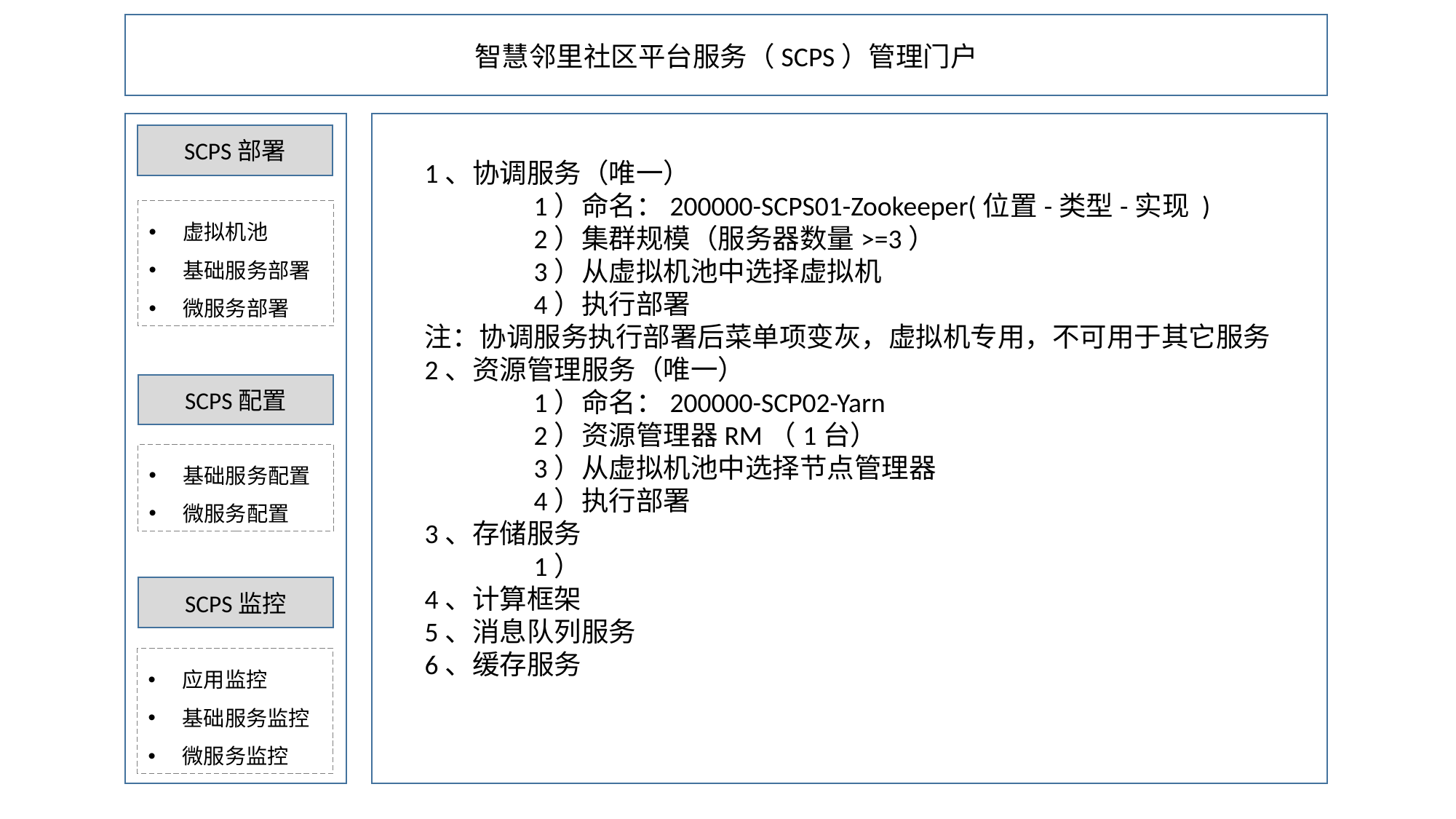

智慧邻里社区平台服务（SCPS）管理门户

SCPS部署
1、协调服务（唯一）
	1）命名：200000-SCPS01-Zookeeper(位置-类型-实现 )
 	2）集群规模（服务器数量>=3）
	3）从虚拟机池中选择虚拟机
	4）执行部署
注：协调服务执行部署后菜单项变灰，虚拟机专用，不可用于其它服务
2、资源管理服务（唯一）
	1）命名：200000-SCP02-Yarn
	2）资源管理器RM（1台）
	3）从虚拟机池中选择节点管理器
	4）执行部署
3、存储服务
	1）
4、计算框架
5、消息队列服务
6、缓存服务
虚拟机池
基础服务部署
微服务部署
SCPS配置
基础服务配置
微服务配置
SCPS监控
应用监控
基础服务监控
微服务监控